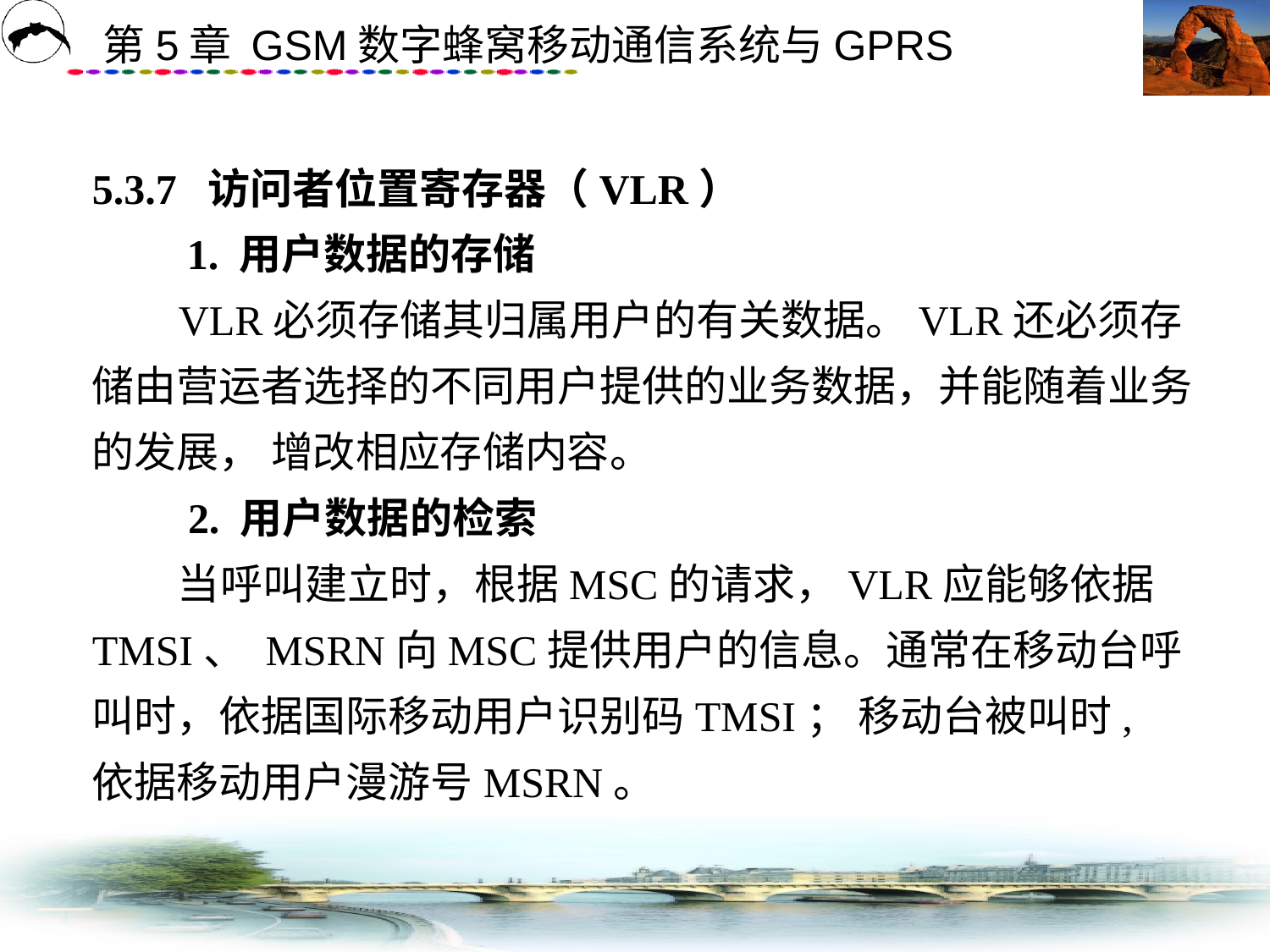

# 5.3.7  访问者位置寄存器（VLR） 　　1. 用户数据的存储 VLR必须存储其归属用户的有关数据。VLR还必须存储由营运者选择的不同用户提供的业务数据，并能随着业务的发展， 增改相应存储内容。 2. 用户数据的检索 当呼叫建立时，根据MSC的请求，VLR应能够依据TMSI、 MSRN向MSC提供用户的信息。通常在移动台呼叫时，依据国际移动用户识别码TMSI； 移动台被叫时, 依据移动用户漫游号MSRN。